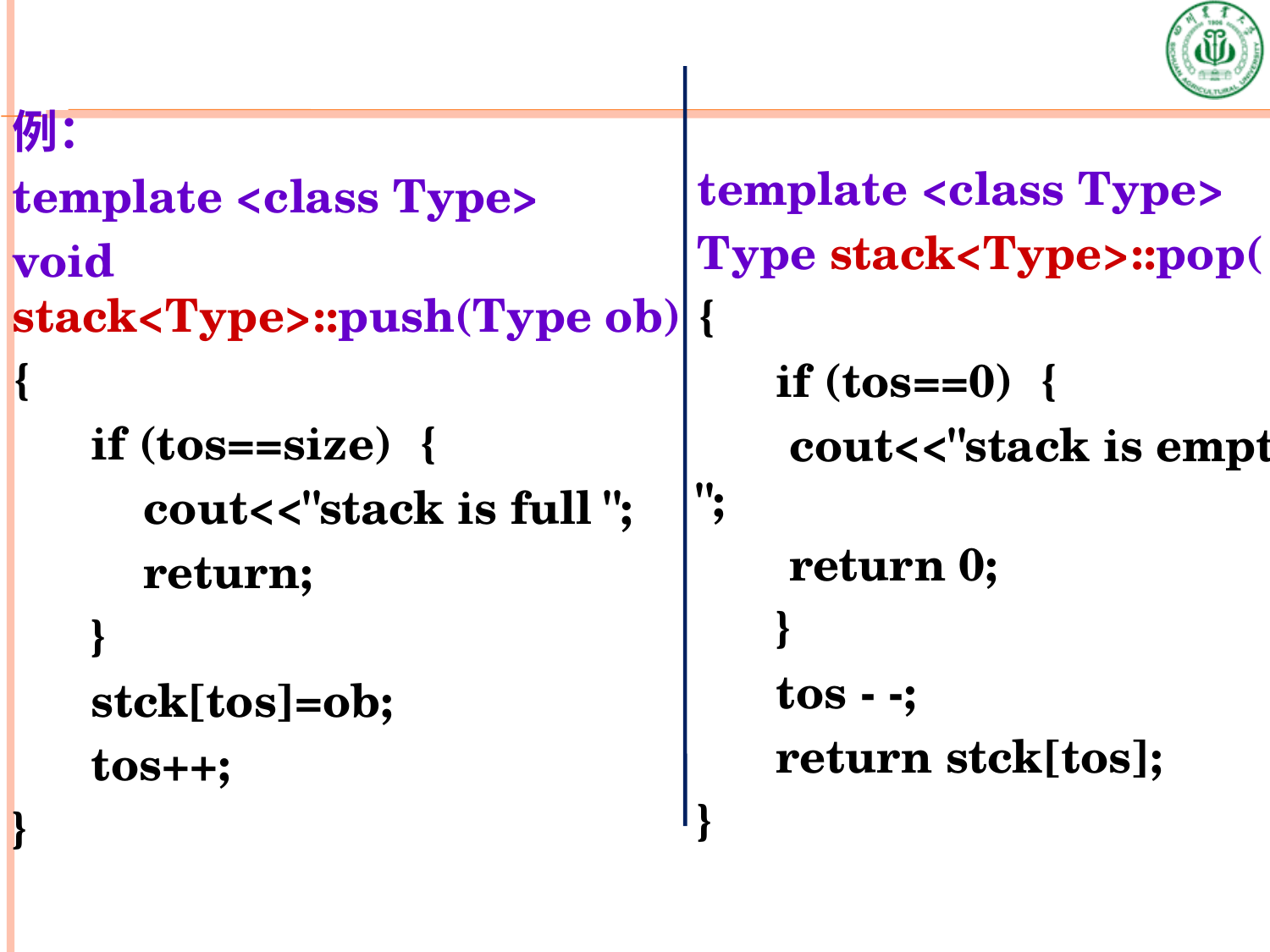

例：
template <class Type>
void stack<Type>::push(Type ob)
{
      if (tos==size)  {
          cout<<"stack is full ";
          return;
      }
      stck[tos]=ob;
      tos++;
}
template <class Type>
Type stack<Type>::pop( )
{
      if (tos==0)  {
       cout<<"stack is empty ";
       return 0;
      }
      tos - -;
      return stck[tos];
}